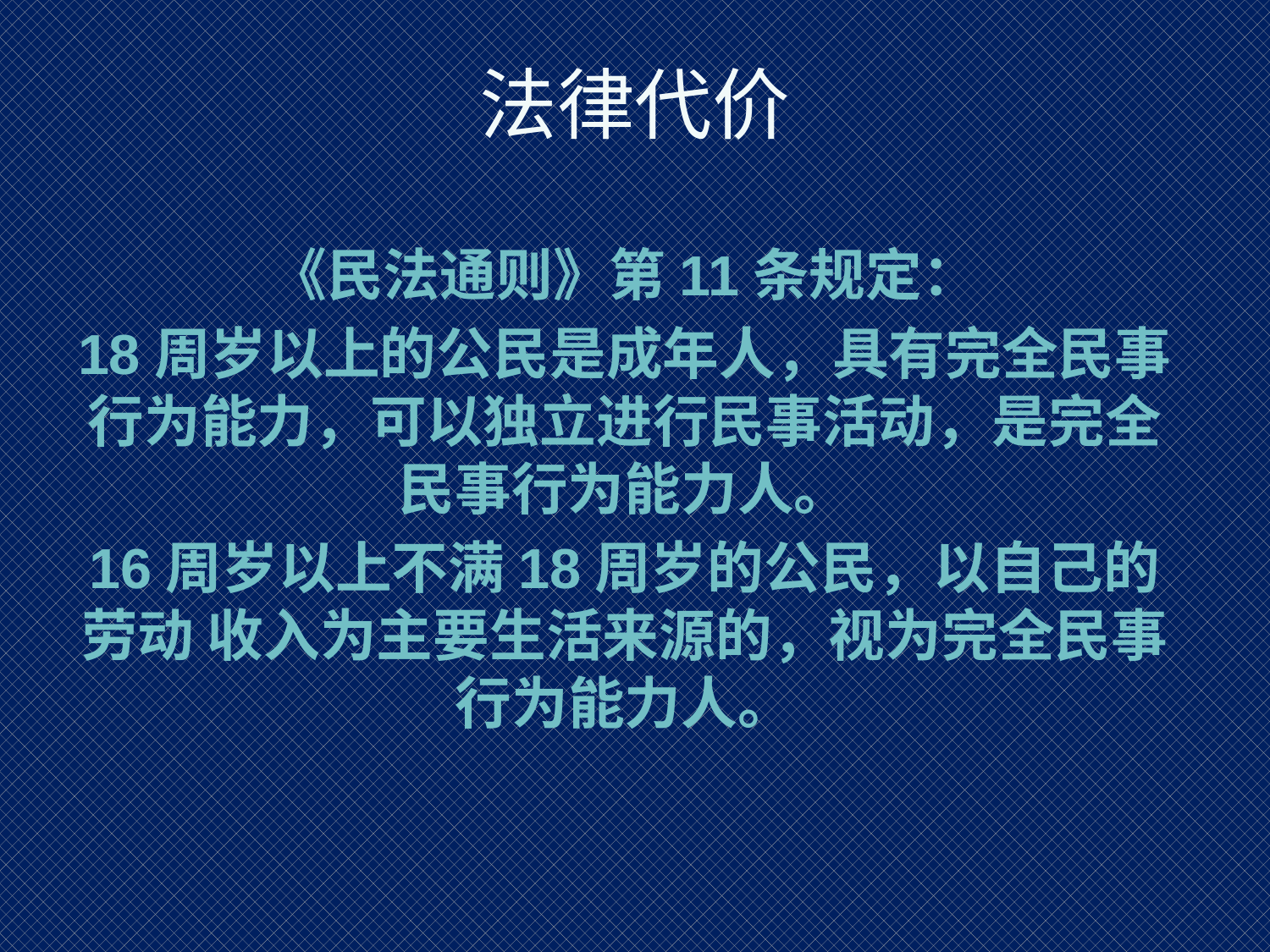

法律代价
《民法通则》第11条规定：
18周岁以上的公民是成年人，具有完全民事行为能力，可以独立进行民事活动，是完全民事行为能力人。
16周岁以上不满18周岁的公民，以自己的劳动 收入为主要生活来源的，视为完全民事行为能力人。